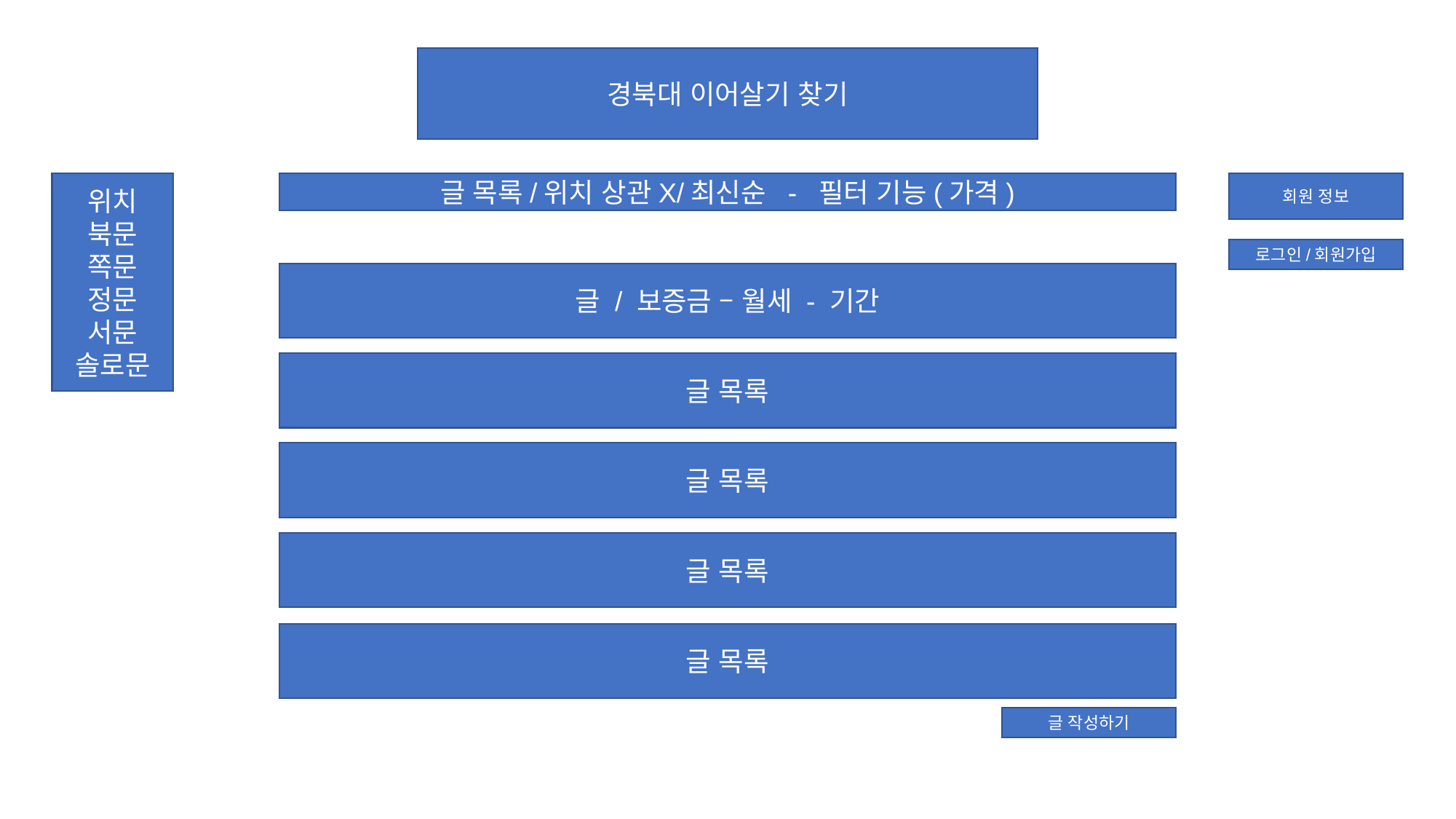

경북대 이어살기 찾기
위치
북문
쪽문
정문
서문
솔로문
글 목록/위치 상관X/최신순  -  필터 기능(가격)
회원 정보
로그인/회원가입
글 / 보증금 – 월세 - 기간
글 목록
글 목록
글 목록
글 목록
글 작성하기